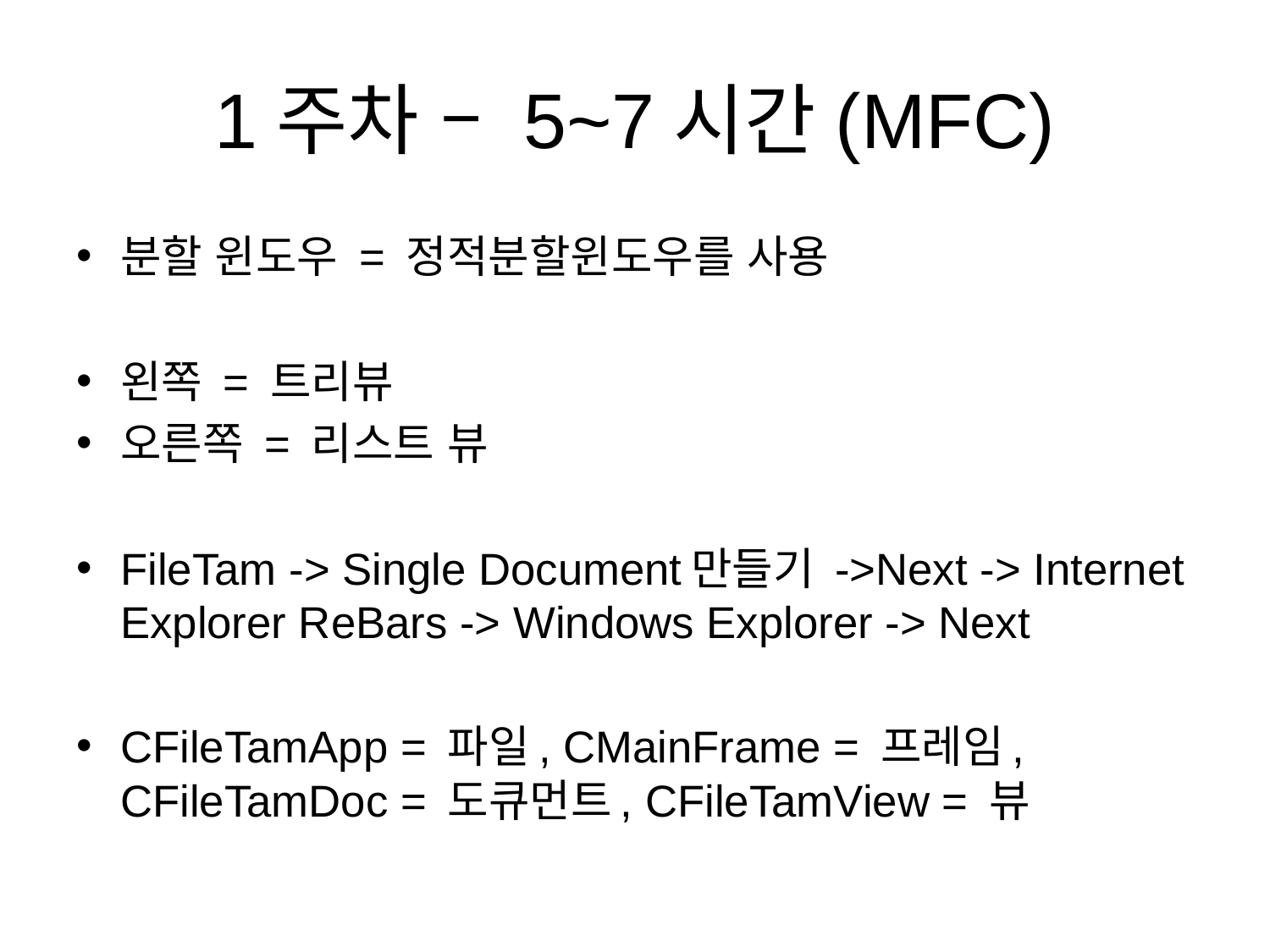

# 1주차 – 5~7시간(MFC)
분할 윈도우 = 정적분할윈도우를 사용

왼쪽 = 트리뷰
오른쪽 = 리스트 뷰

FileTam -> Single Document만들기 ->Next -> Internet Explorer ReBars -> Windows Explorer -> Next

CFileTamApp = 파일, CMainFrame = 프레임, CFileTamDoc = 도큐먼트, CFileTamView = 뷰